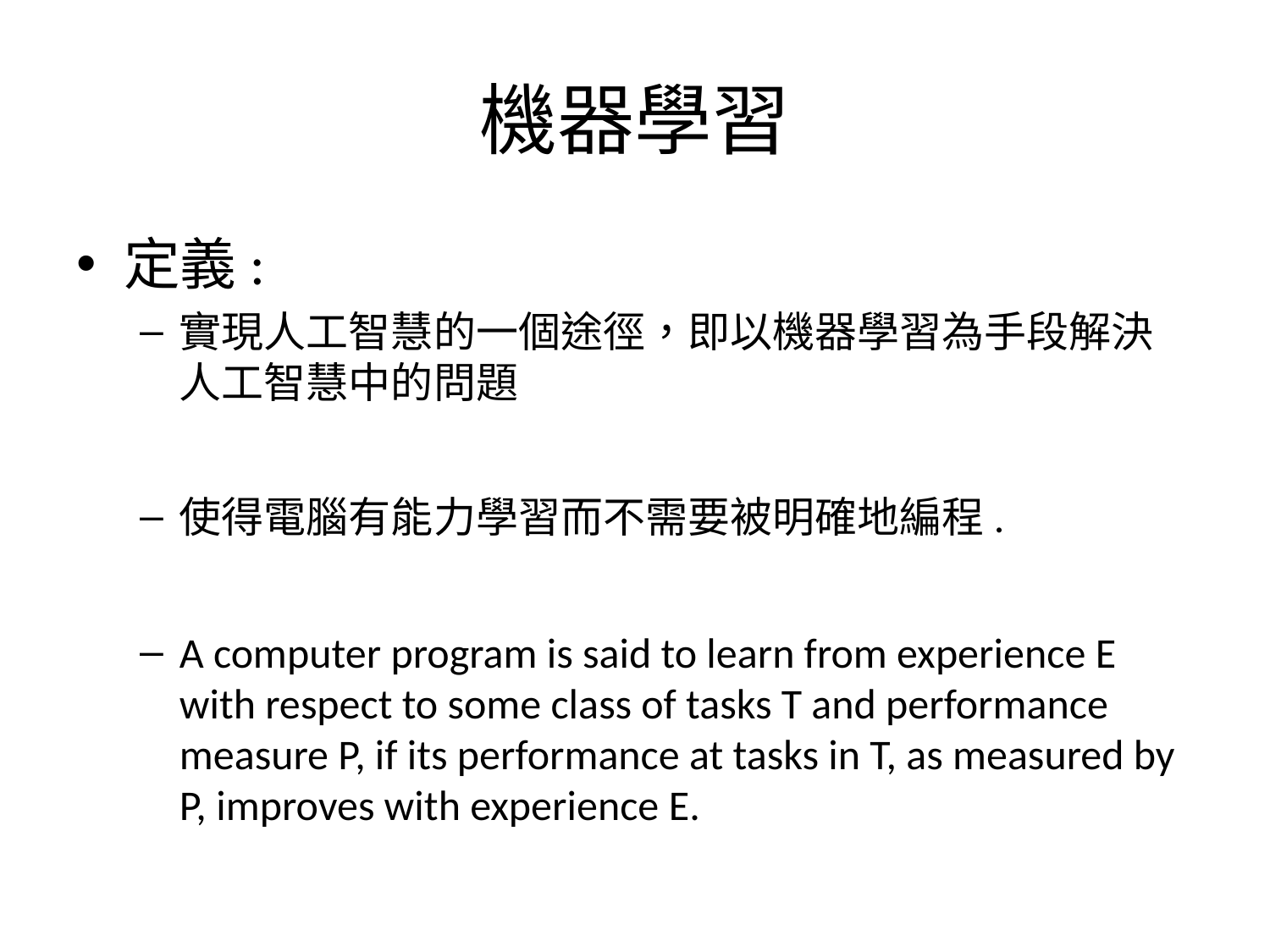

# 機器學習
定義:
實現人工智慧的一個途徑，即以機器學習為手段解決人工智慧中的問題

使得電腦有能力學習而不需要被明確地編程.

A computer program is said to learn from experience E with respect to some class of tasks T and performance measure P, if its performance at tasks in T, as measured by P, improves with experience E.